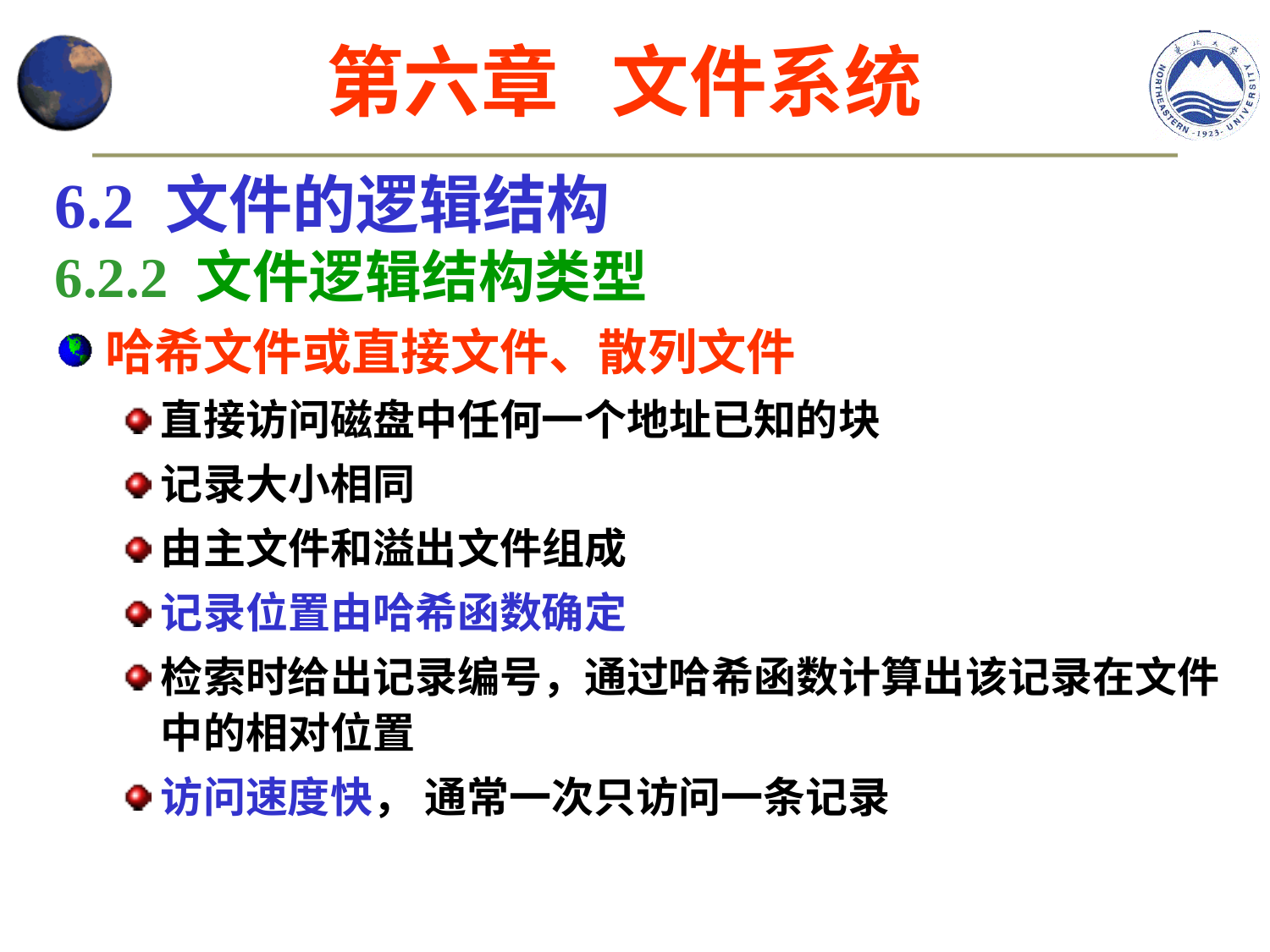

第六章   文件系统
6.2 文件的逻辑结构
6.2.2 文件逻辑结构类型
哈希文件或直接文件、散列文件
直接访问磁盘中任何一个地址已知的块
记录大小相同
由主文件和溢出文件组成
记录位置由哈希函数确定
检索时给出记录编号，通过哈希函数计算出该记录在文件中的相对位置
访问速度快， 通常一次只访问一条记录